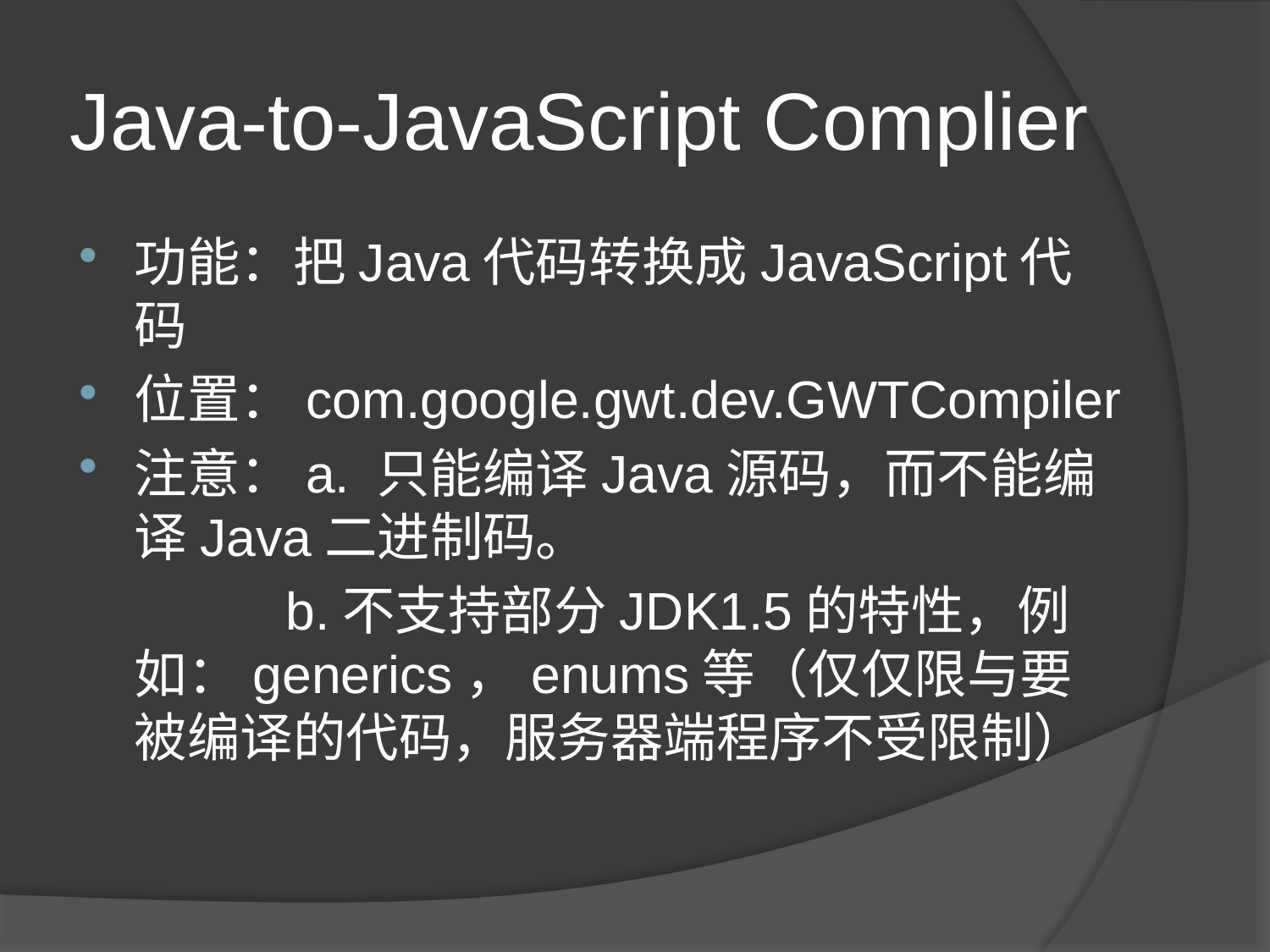

# Java-to-JavaScript Complier
功能：把Java代码转换成JavaScript代码
位置：com.google.gwt.dev.GWTCompiler
注意：a. 只能编译Java源码，而不能编译Java二进制码。
              b.不支持部分JDK1.5的特性，例如：generics，enums等（仅仅限与要被编译的代码，服务器端程序不受限制）